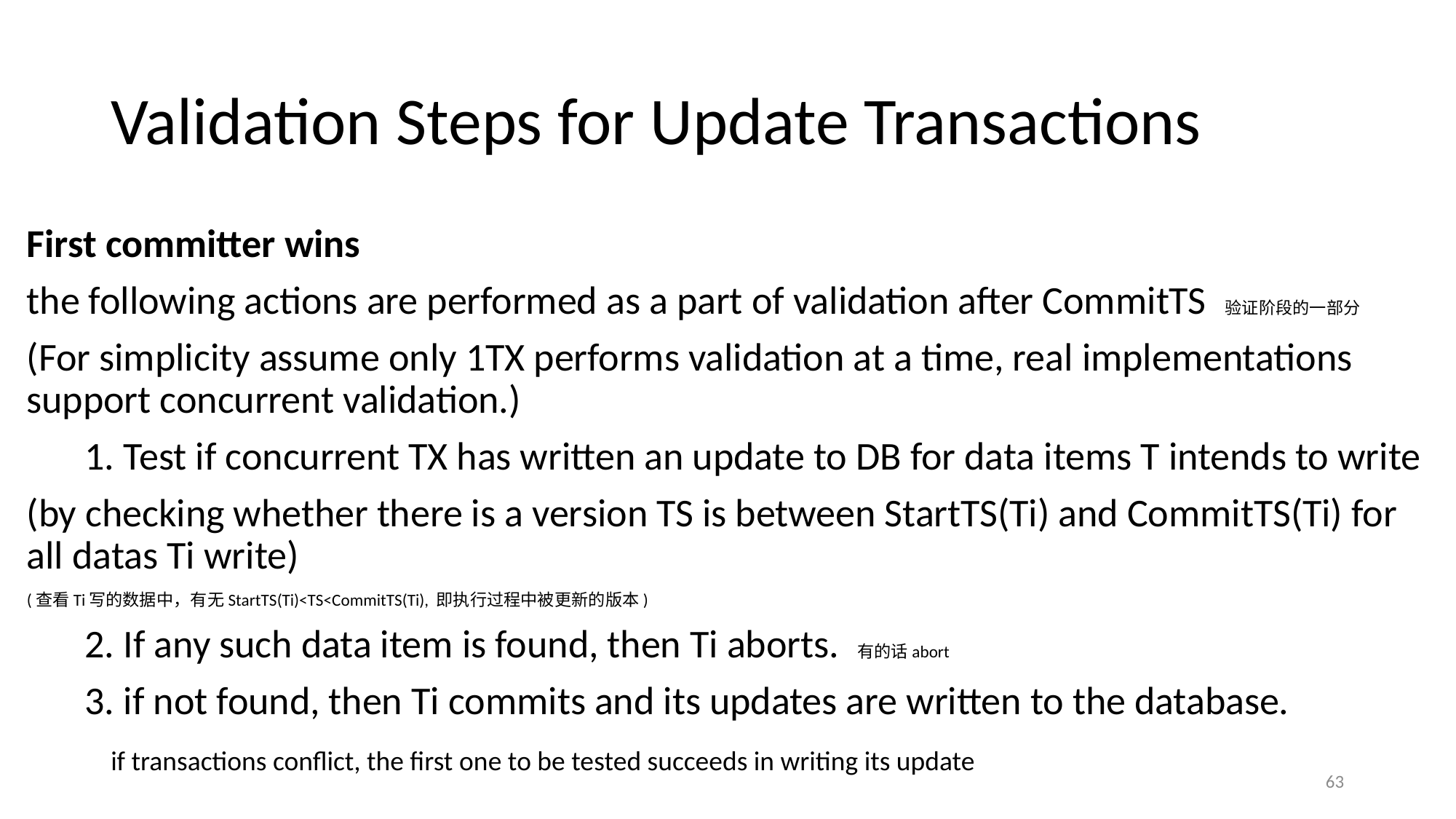

# Validation Steps for Update Transactions
First committer wins
the following actions are performed as a part of validation after CommitTS 验证阶段的一部分
(For simplicity assume only 1TX performs validation at a time, real implementations support concurrent validation.)
1. Test if concurrent TX has written an update to DB for data items T intends to write
(by checking whether there is a version TS is between StartTS(Ti) and CommitTS(Ti) for all datas Ti write)
(查看Ti写的数据中，有无StartTS(Ti)<TS<CommitTS(Ti), 即执行过程中被更新的版本)
2. If any such data item is found, then Ti aborts. 有的话abort
3. if not found, then Ti commits and its updates are written to the database.
if transactions conflict, the first one to be tested succeeds in writing its update
63